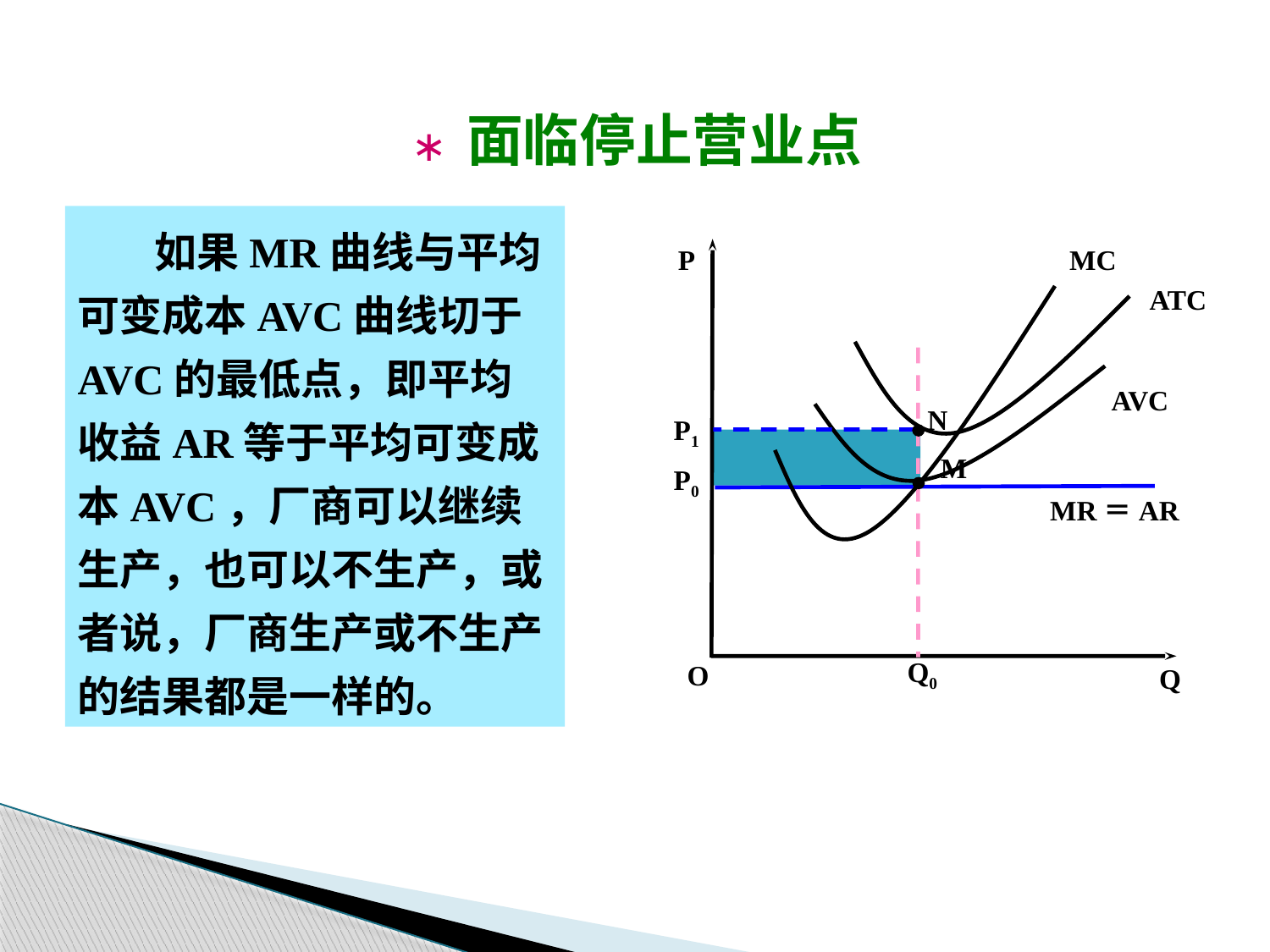

∗ 面临停止营业点
       如果MR曲线与平均可变成本AVC曲线切于AVC的最低点，即平均收益AR等于平均可变成本AVC，厂商可以继续生产，也可以不生产，或者说，厂商生产或不生产的结果都是一样的。
P
MC

ATC

AVC
N
P1

M
P0

MR＝AR
Q0
O
Q